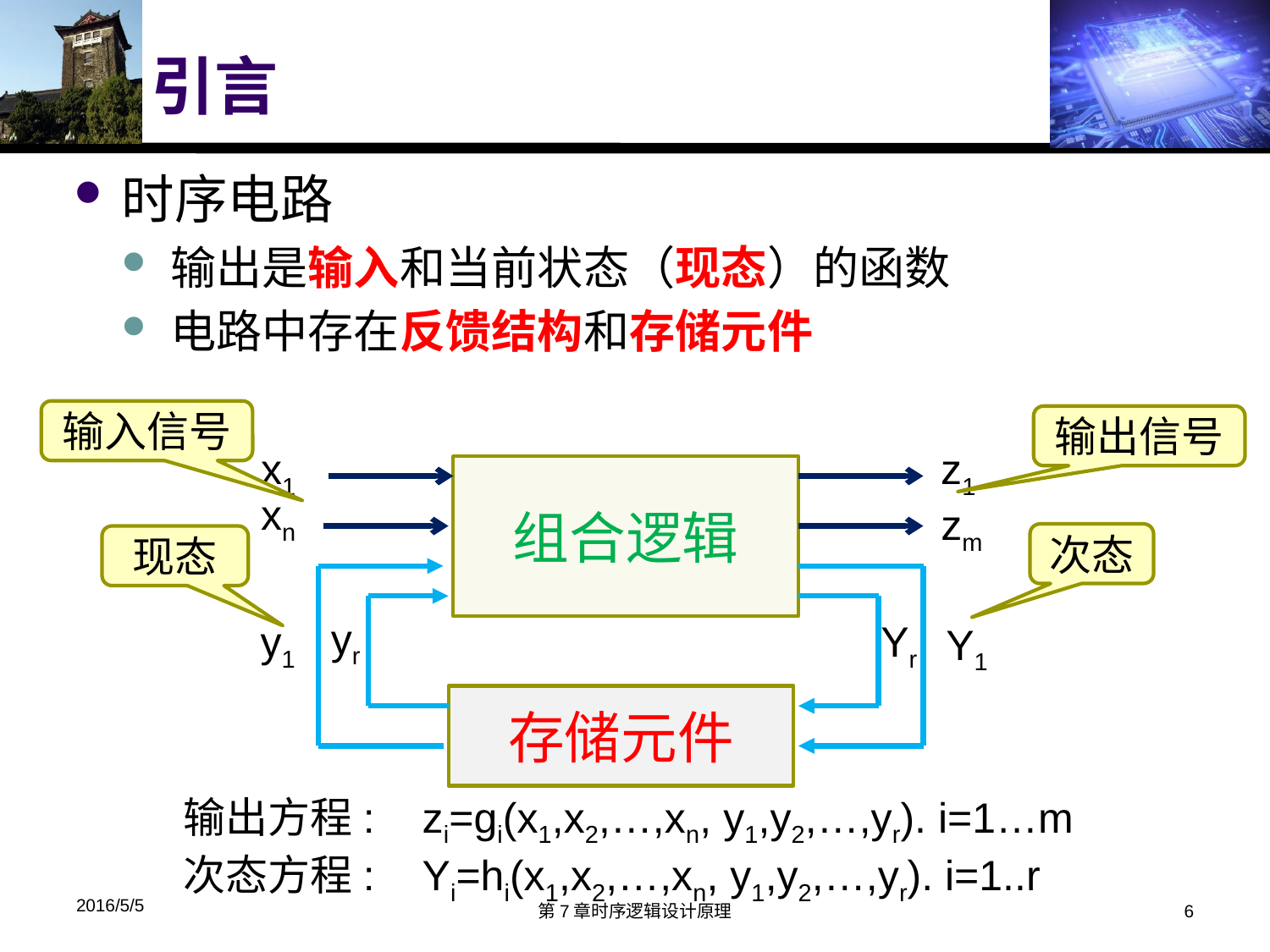

# 引言
时序电路
输出是输入和当前状态（现态）的函数
电路中存在反馈结构和存储元件
输入信号
输出信号
z1
x1
组合逻辑
xn
zm
次态
现态
yr
y1
Yr
Y1
存储元件
输出方程:    zi=gi(x1,x2,…,xn, y1,y2,…,yr). i=1…m
次态方程:    Yi=hi(x1,x2,…,xn, y1,y2,…,yr). i=1..r
2016/5/5
第7章时序逻辑设计原理
6